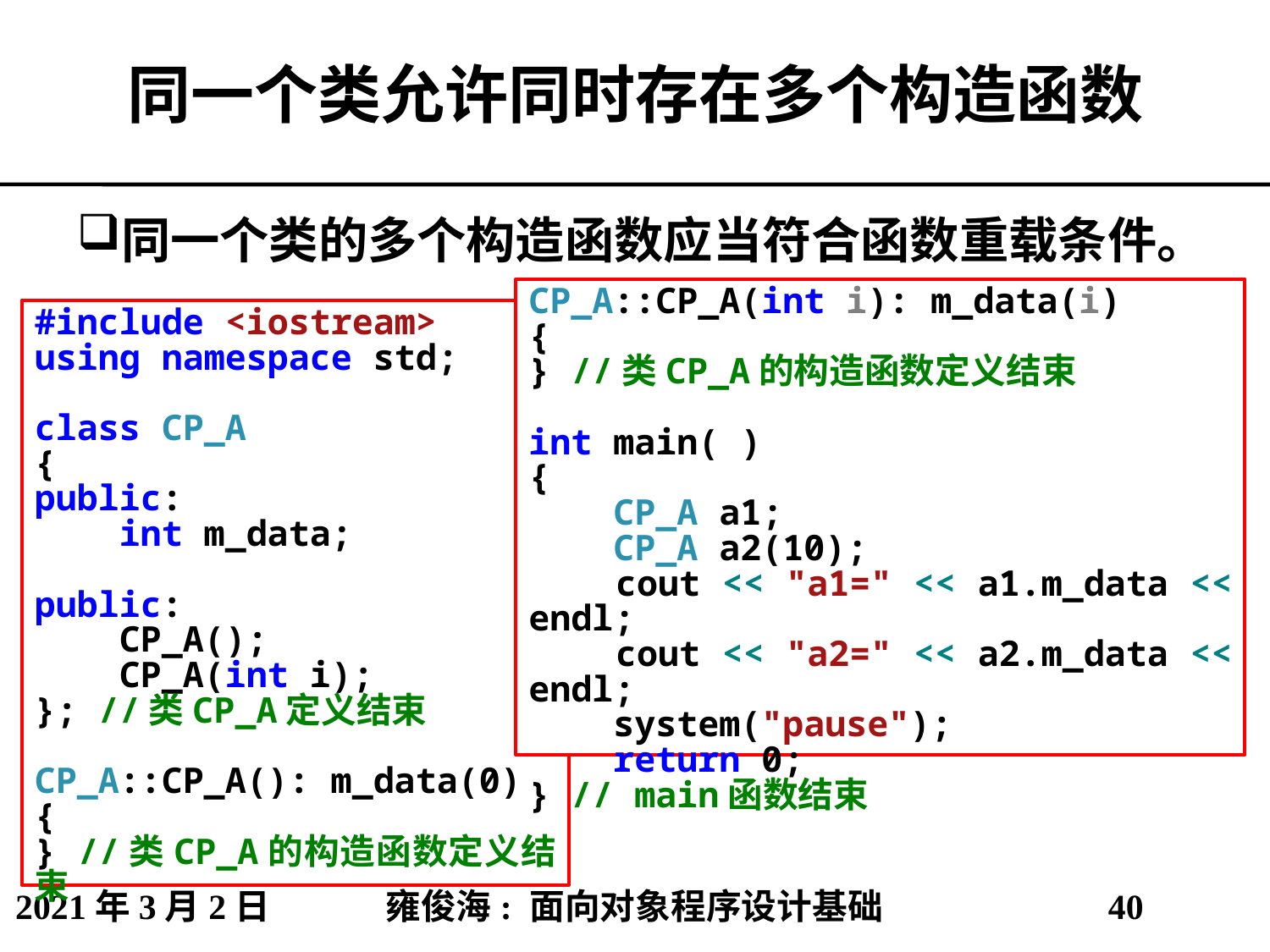

# 同一个类允许同时存在多个构造函数

同一个类的多个构造函数应当符合函数重载条件。
CP_A::CP_A(int i): m_data(i)
{
} //类CP_A的构造函数定义结束

int main( )
{
    CP_A a1;
    CP_A a2(10);
    cout << "a1=" << a1.m_data << endl;
    cout << "a2=" << a2.m_data << endl;
    system("pause");
    return 0;
} // main函数结束
#include <iostream>
using namespace std;

class CP_A
{
public:
    int m_data;

public:
    CP_A();
    CP_A(int i);
}; //类CP_A定义结束

CP_A::CP_A(): m_data(0)
{
} //类CP_A的构造函数定义结束
2021年3月2日
雍俊海: 面向对象程序设计基础
40